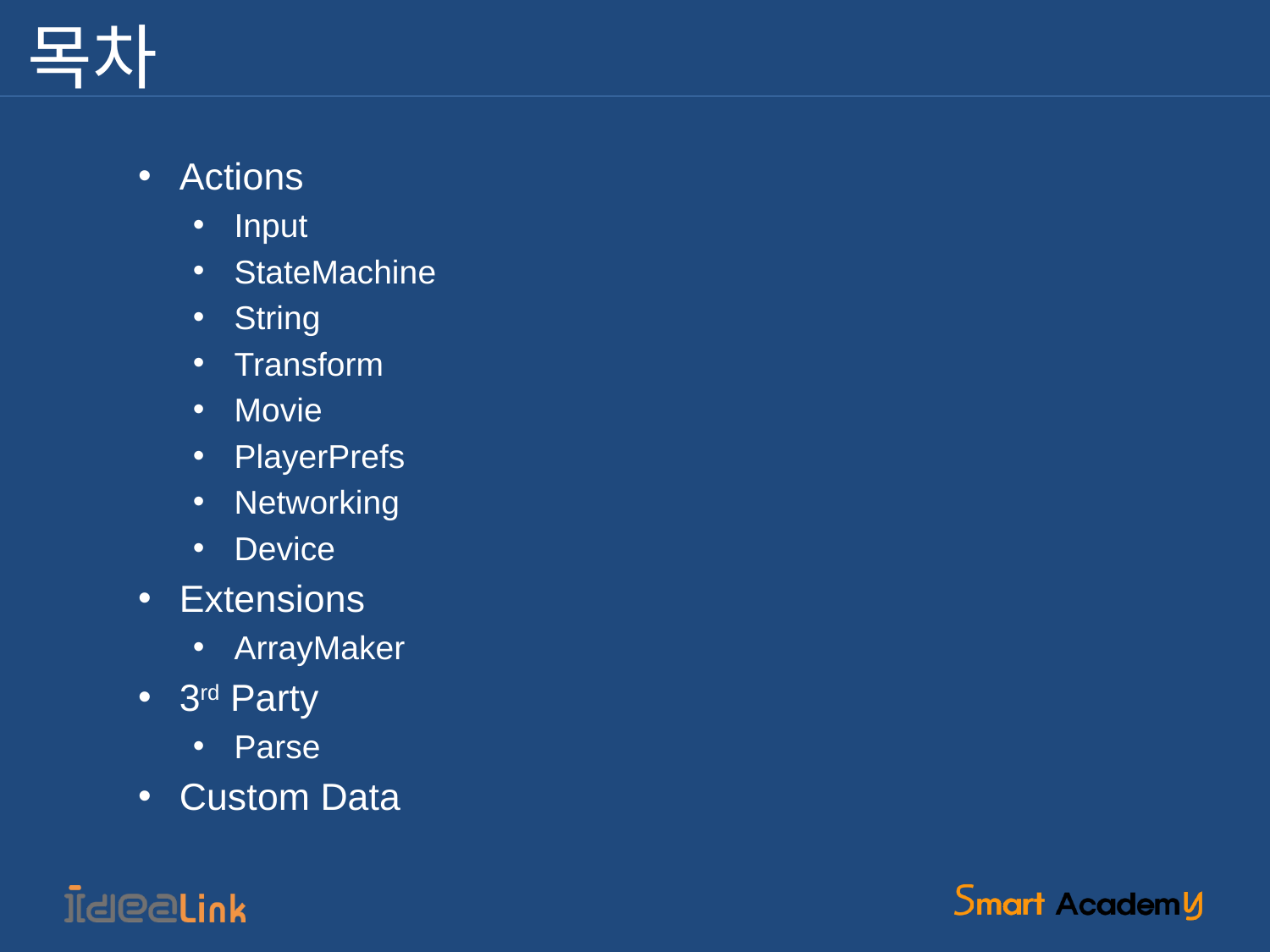

# 목차
Actions
Input
StateMachine
String
Transform
Movie
PlayerPrefs
Networking
Device
Extensions
ArrayMaker
3rd Party
Parse
Custom Data